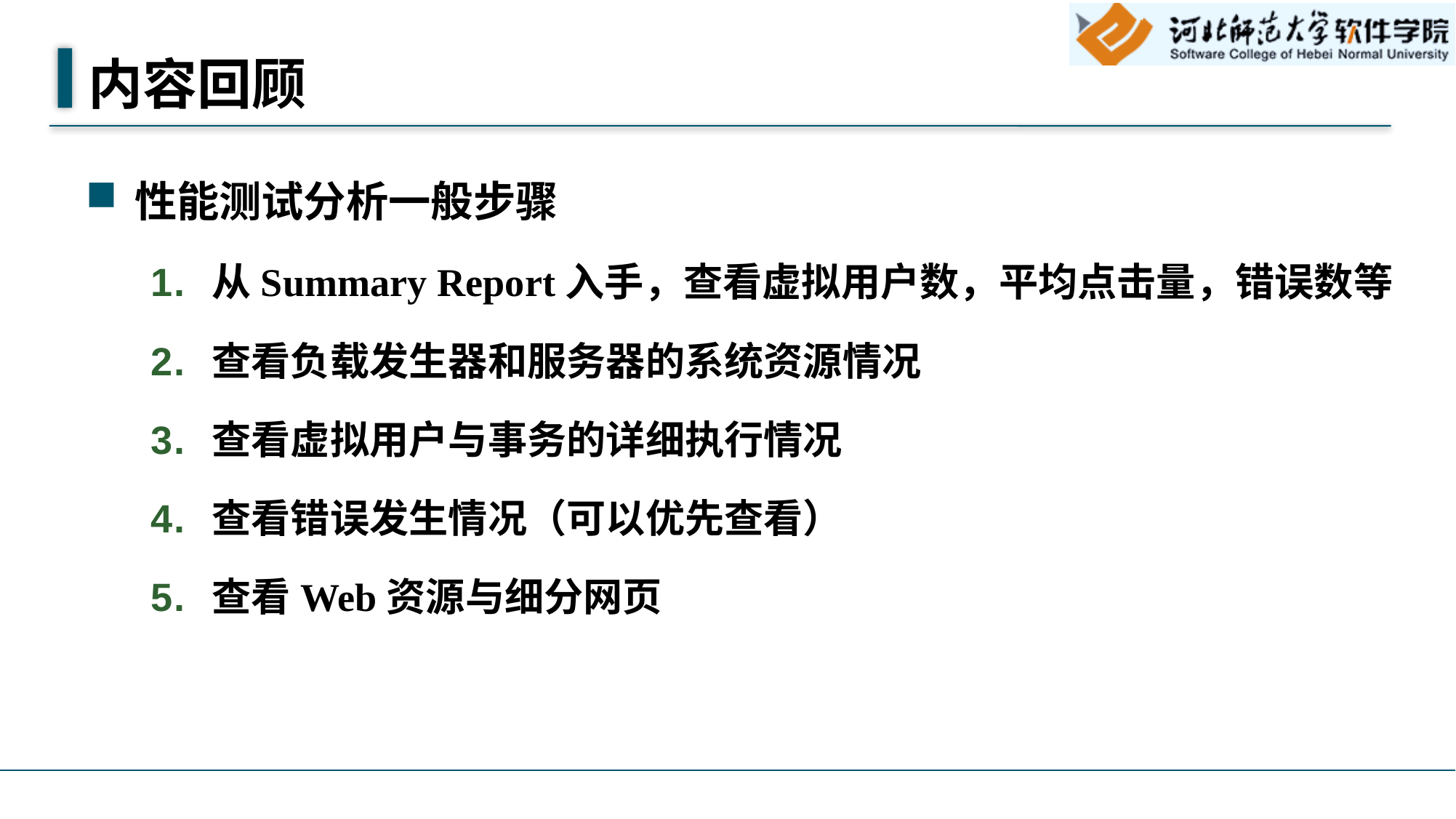

# 内容回顾
性能测试分析一般步骤
从Summary Report入手，查看虚拟用户数，平均点击量，错误数等
查看负载发生器和服务器的系统资源情况
查看虚拟用户与事务的详细执行情况
查看错误发生情况（可以优先查看）
查看Web资源与细分网页